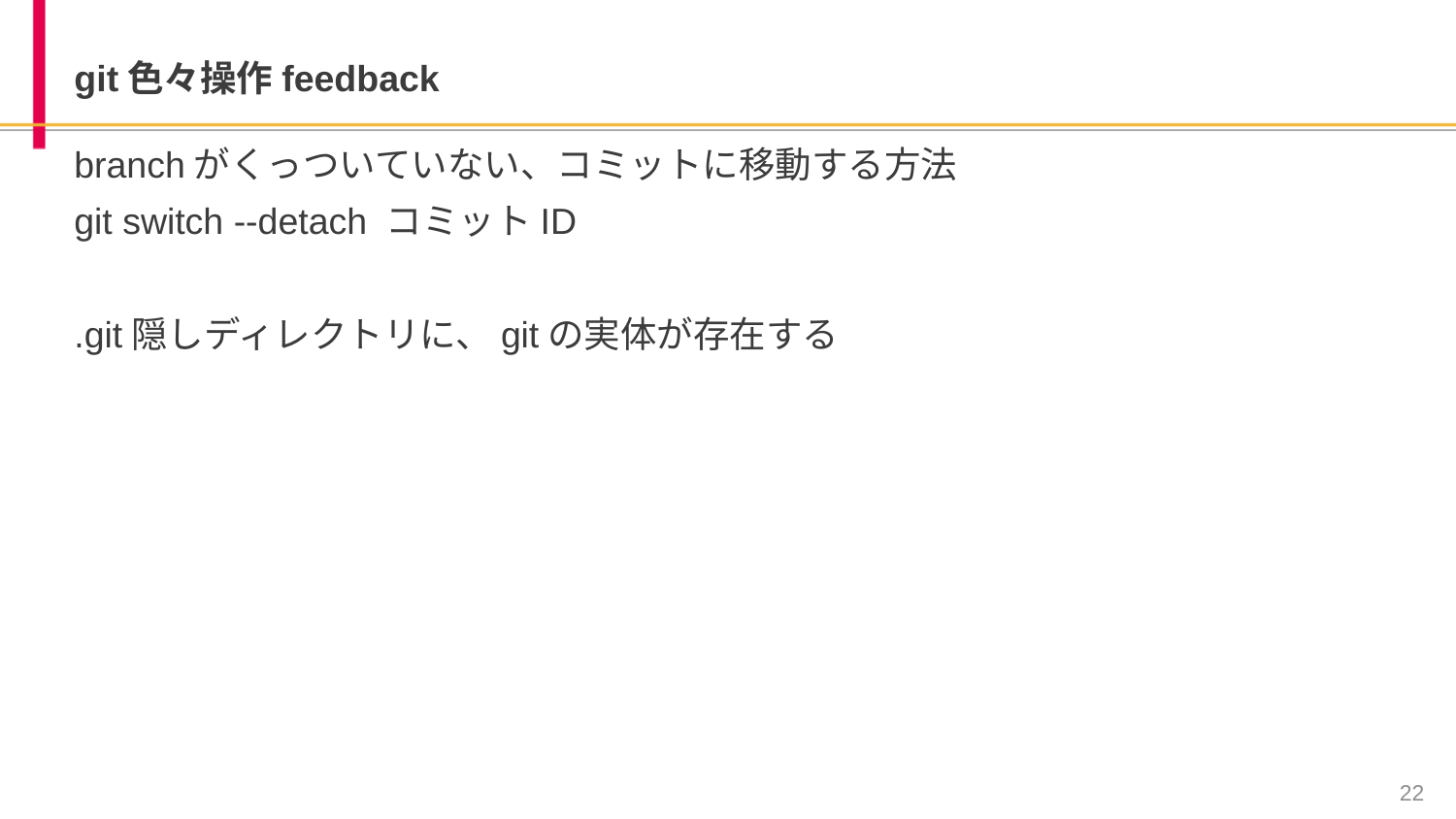

# git色々操作feedback
branchがくっついていない、コミットに移動する方法
git switch --detach コミットID

.git隠しディレクトリに、gitの実体が存在する

22